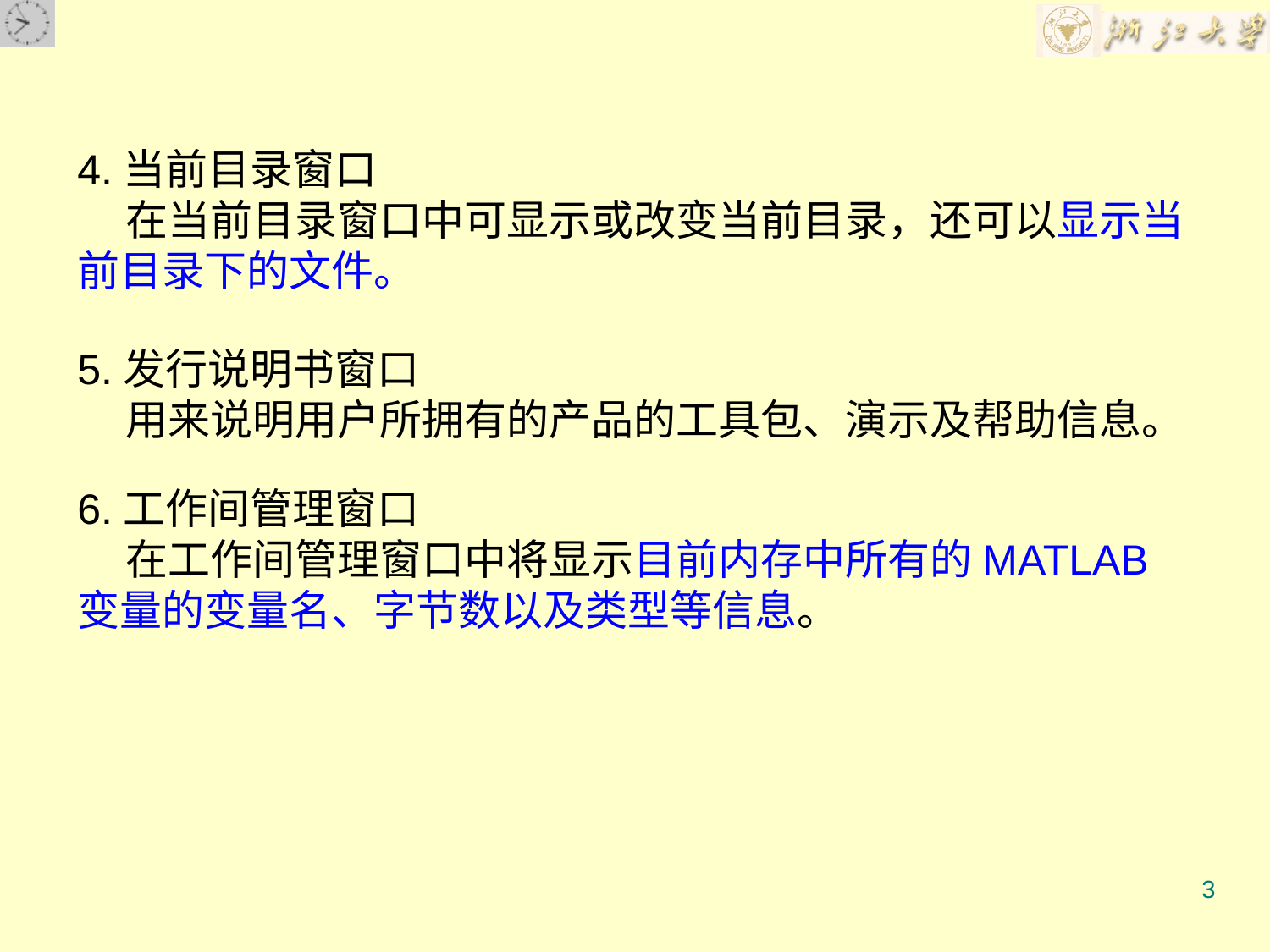

4.当前目录窗口
    在当前目录窗口中可显示或改变当前目录，还可以显示当前目录下的文件。
5.发行说明书窗口
    用来说明用户所拥有的产品的工具包、演示及帮助信息。
6.工作间管理窗口
    在工作间管理窗口中将显示目前内存中所有的MATLAB变量的变量名、字节数以及类型等信息。
3